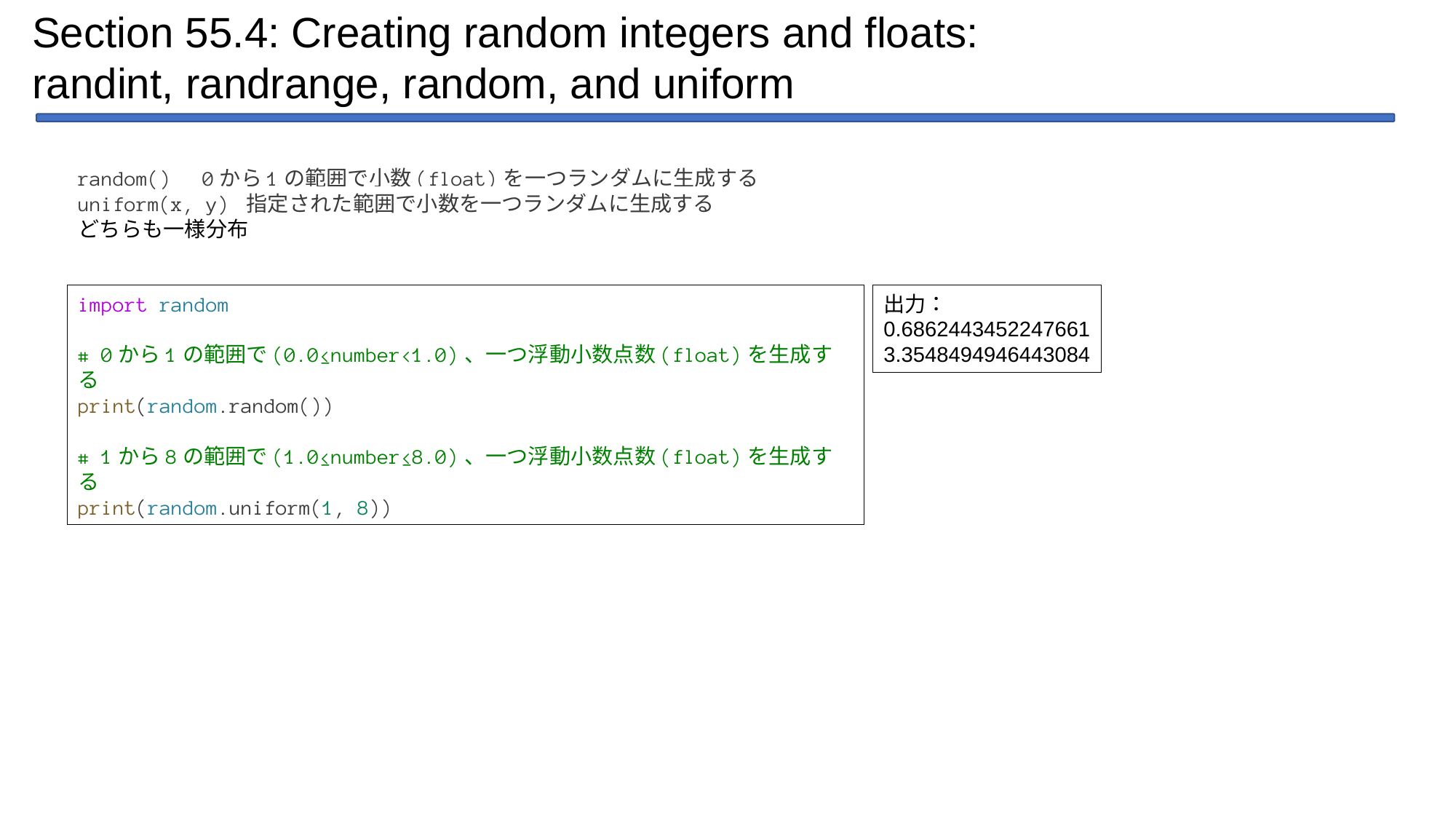

Section 55.4: Creating random integers and floats:
randint, randrange, random, and uniform

random()　0から1の範囲で小数(float)を一つランダムに生成する
uniform(x, y) 指定された範囲で小数を一つランダムに生成する
どちらも一様分布
import random
# 0から1の範囲で(0.0≤number<1.0)、一つ浮動小数点数(float)を生成する
print(random.random())
# 1から8の範囲で(1.0≤number≤8.0)、一つ浮動小数点数(float)を生成する
print(random.uniform(1, 8))
出力：
0.6862443452247661
3.3548494946443084